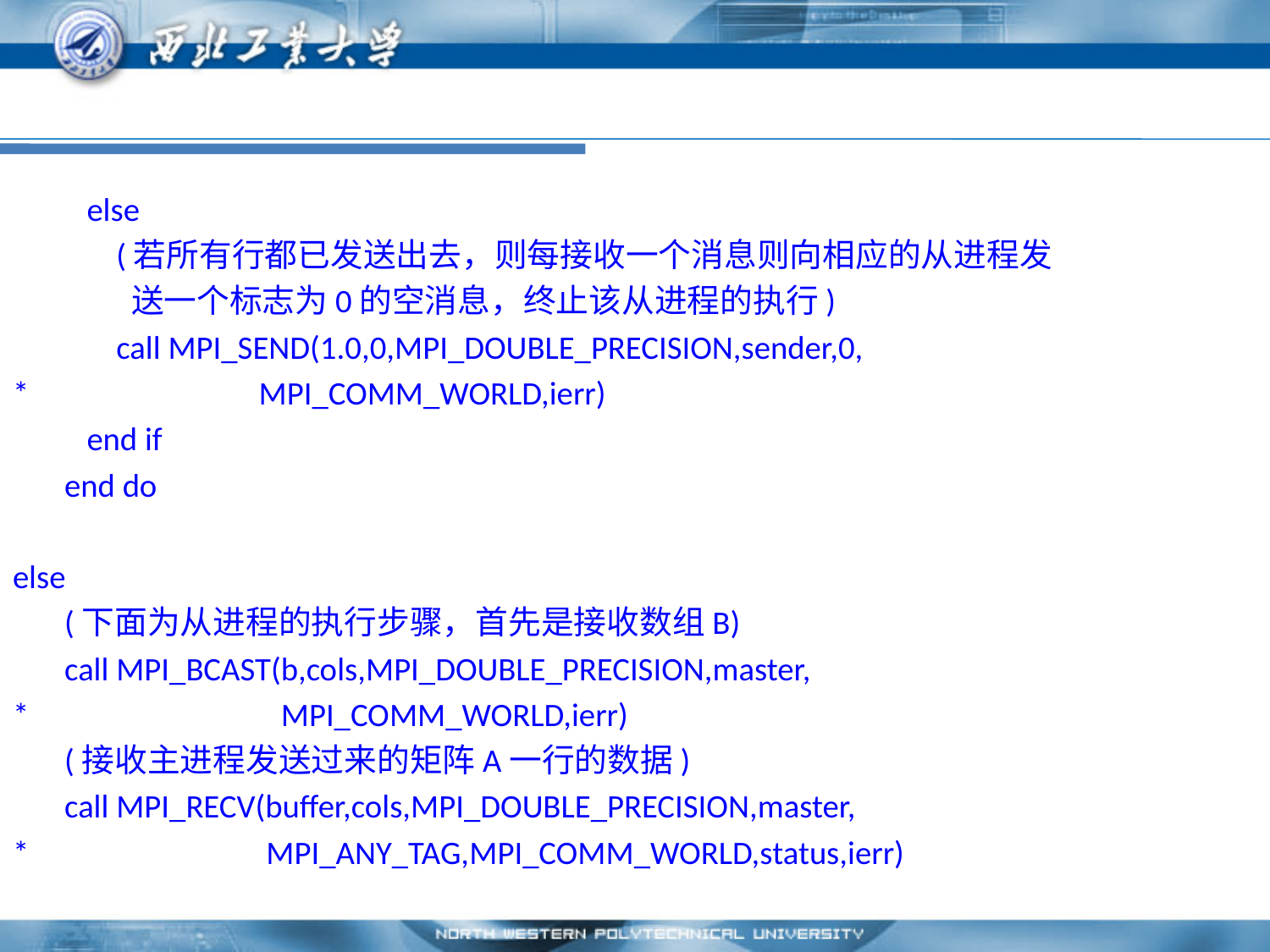

else
              (若所有行都已发送出去，则每接收一个消息则向相应的从进程发
               送一个标志为0的空消息，终止该从进程的执行)
              call MPI_SEND(1.0,0,MPI_DOUBLE_PRECISION,sender,0,
*                               MPI_COMM_WORLD,ierr)
          end if
       end do

else
       (下面为从进程的执行步骤，首先是接收数组B)
       call MPI_BCAST(b,cols,MPI_DOUBLE_PRECISION,master,
*                                  MPI_COMM_WORLD,ierr)
       (接收主进程发送过来的矩阵A一行的数据)
       call MPI_RECV(buffer,cols,MPI_DOUBLE_PRECISION,master,
*                                MPI_ANY_TAG,MPI_COMM_WORLD,status,ierr)